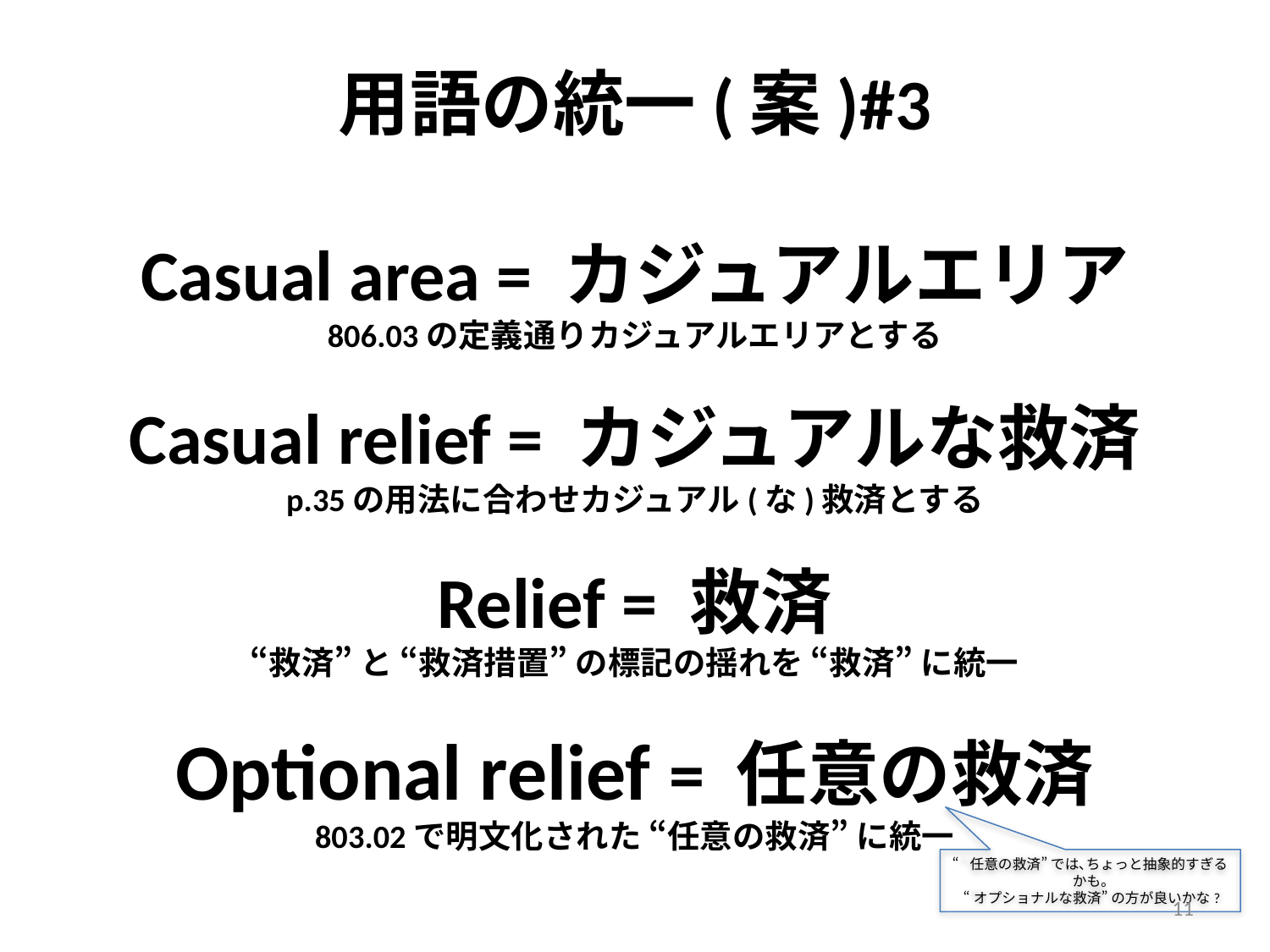

# 用語の統一(案)#3 Casual area = カジュアルエリア 806.03の定義通りカジュアルエリアとする Casual relief = カジュアルな救済 p.35の用法に合わせカジュアル(な)救済とする Relief = 救済 “救済” と “救済措置” の標記の揺れを “救済” に統一 Optional relief = 任意の救済 803.02で明文化された “任意の救済” に統一
“任意の救済” では､ちょっと抽象的すぎるかも｡
 “オプショナルな救済” の方が良いかな?
11